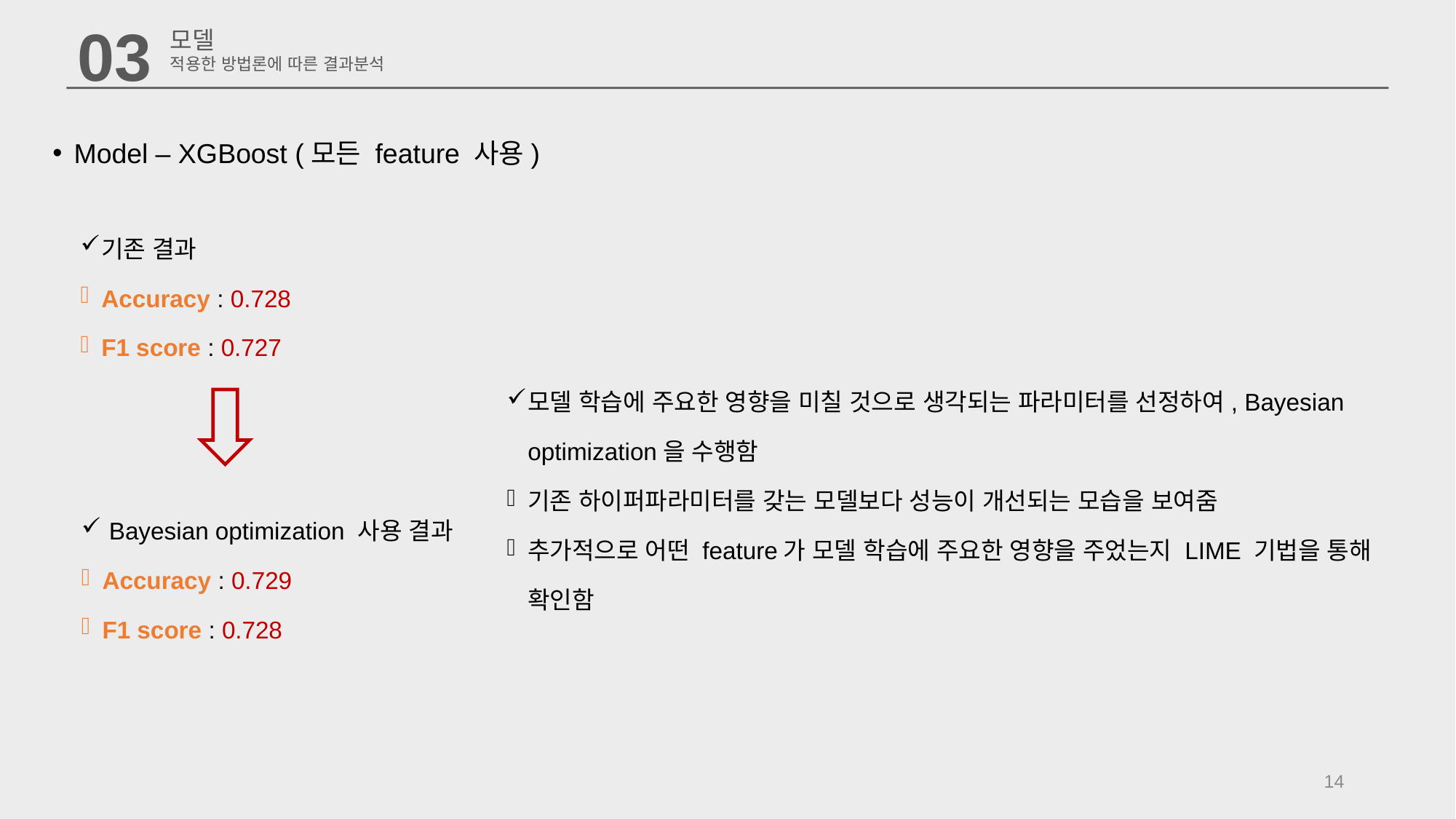

03
모델
적용한 방법론에 따른 결과분석

Model – XGBoost (모든 feature 사용)
기존 결과
Accuracy : 0.728
F1 score : 0.727
모델 학습에 주요한 영향을 미칠 것으로 생각되는 파라미터를 선정하여, Bayesian optimization을 수행함
기존 하이퍼파라미터를 갖는 모델보다 성능이 개선되는 모습을 보여줌
추가적으로 어떤 feature가 모델 학습에 주요한 영향을 주었는지 LIME 기법을 통해 확인함

 Bayesian optimization 사용 결과
Accuracy : 0.729
F1 score : 0.728
14